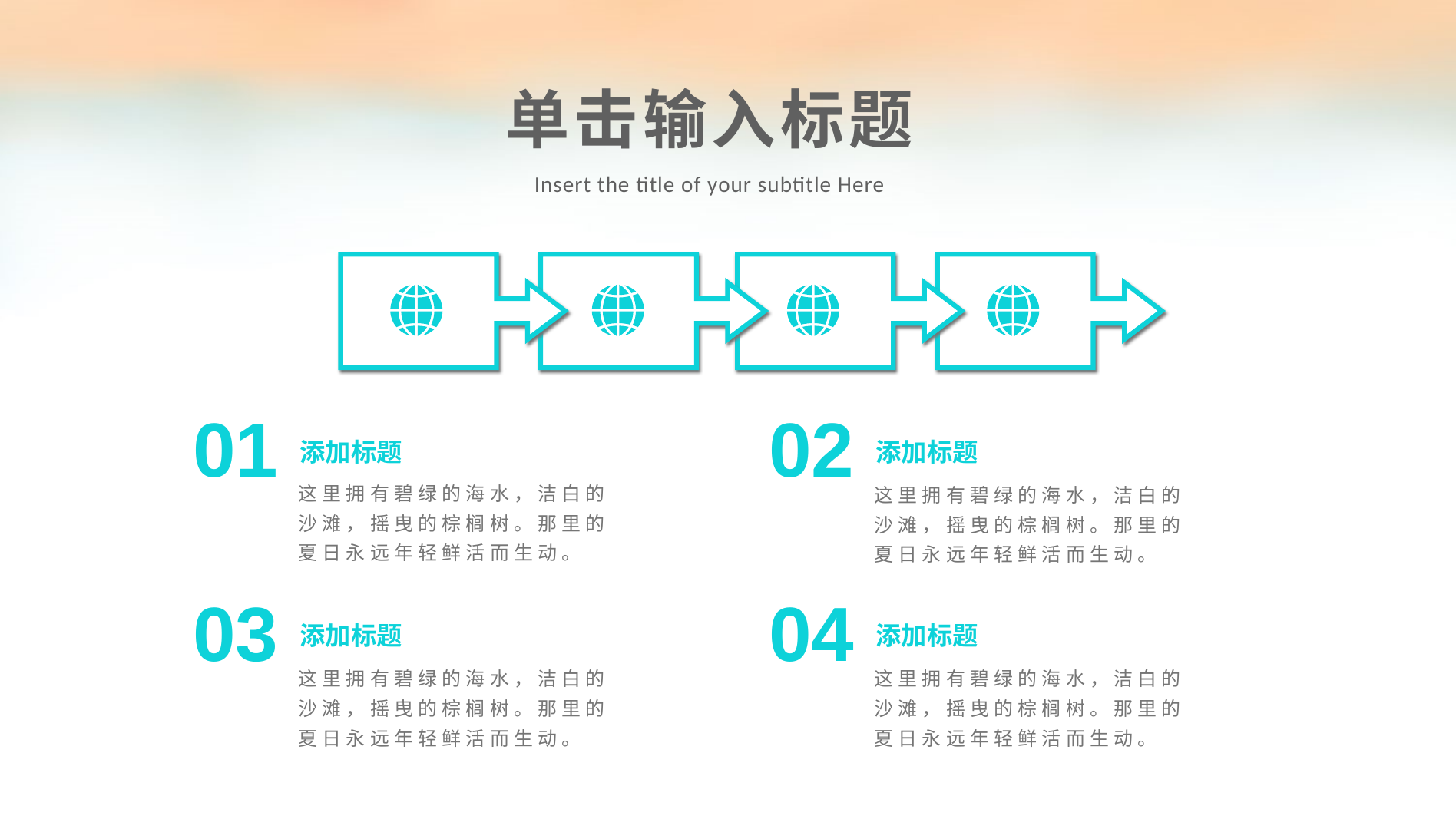

单击输入标题
Insert the title of your subtitle Here

01
02
添加标题
添加标题
这里拥有碧绿的海水，洁白的沙滩，摇曳的棕榈树。那里的夏日永远年轻鲜活而生动。
这里拥有碧绿的海水，洁白的沙滩，摇曳的棕榈树。那里的夏日永远年轻鲜活而生动。
03
04
添加标题
这里拥有碧绿的海水，洁白的沙滩，摇曳的棕榈树。那里的夏日永远年轻鲜活而生动。
添加标题
这里拥有碧绿的海水，洁白的沙滩，摇曳的棕榈树。那里的夏日永远年轻鲜活而生动。